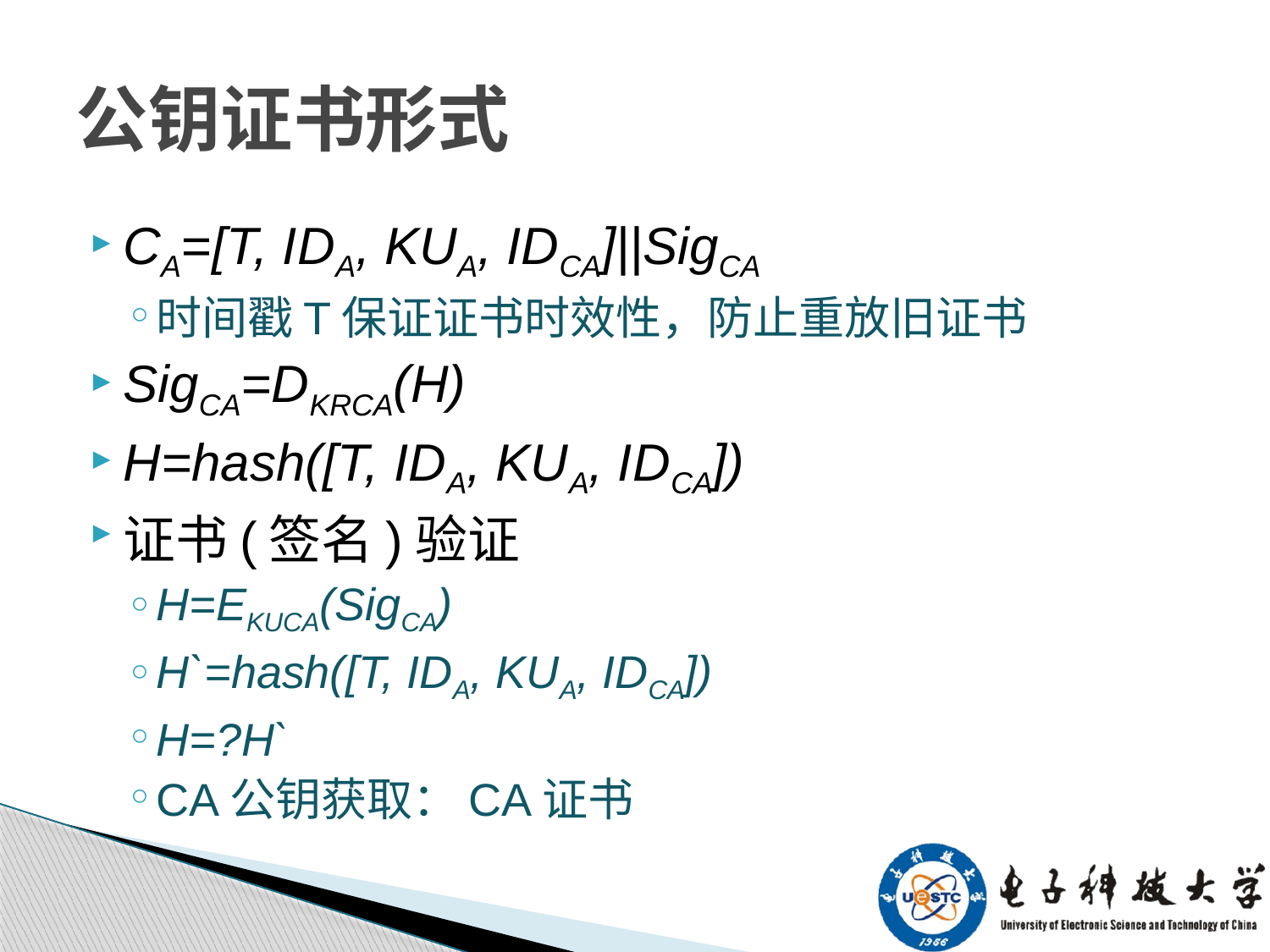

# 公钥证书形式
CA=[T, IDA, KUA, IDCA]||SigCA
时间戳T保证证书时效性，防止重放旧证书
SigCA=DKRCA(H)
H=hash([T, IDA, KUA, IDCA])
证书(签名)验证
H=EKUCA(SigCA)
H`=hash([T, IDA, KUA, IDCA])
H=?H`
CA公钥获取：CA证书